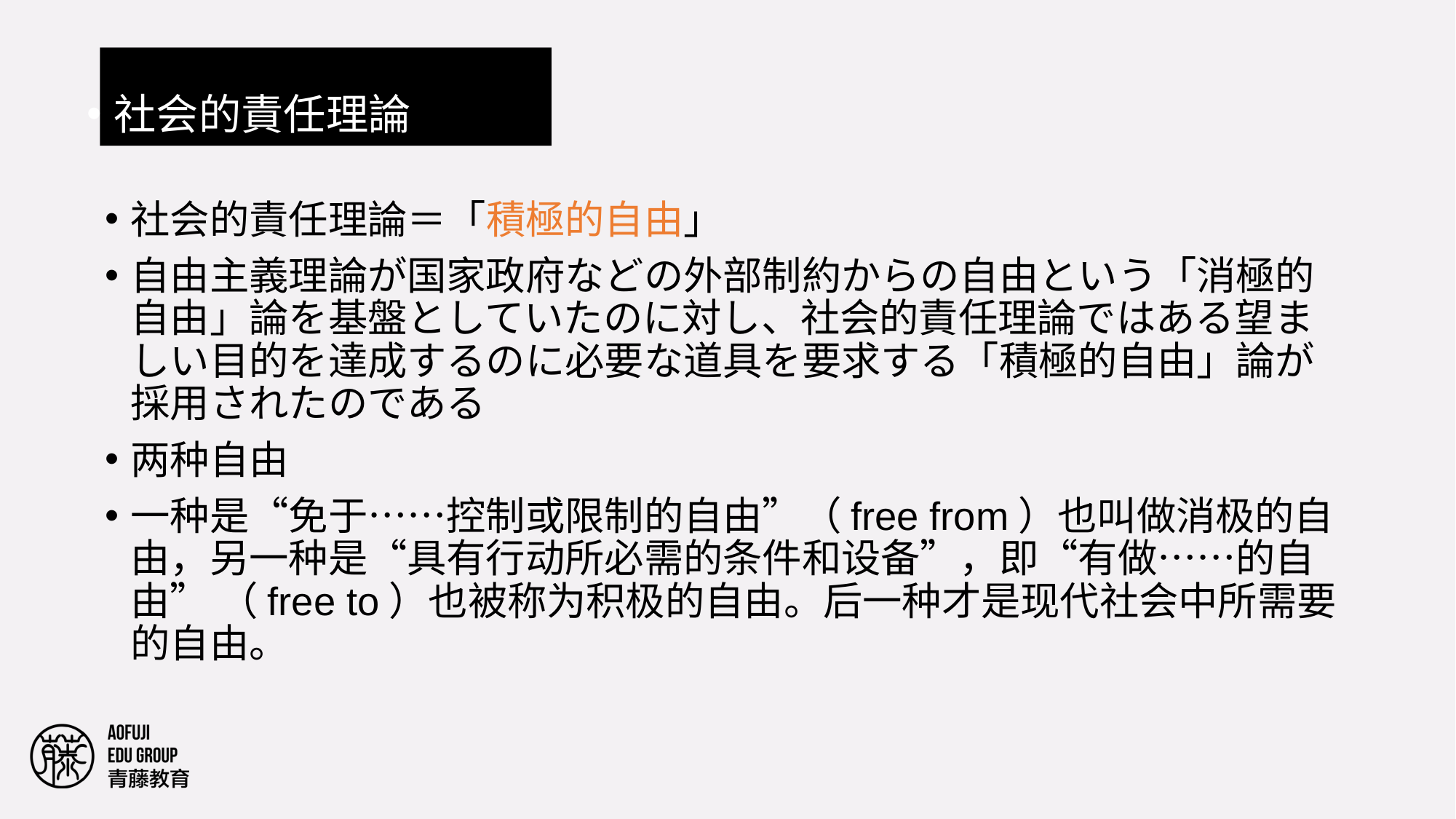

#

社会的責任理論
社会的責任理論＝「積極的自由」
自由主義理論が国家政府などの外部制約からの自由という「消極的自由」論を基盤としていたのに対し、社会的責任理論ではある望ましい目的を達成するのに必要な道具を要求する「積極的自由」論が採用されたのである
两种自由
一种是“免于……控制或限制的自由”（free from）也叫做消极的自由，另一种是“具有行动所必需的条件和设备”，即“有做……的自由” （free to）也被称为积极的自由。后一种才是现代社会中所需要的自由。